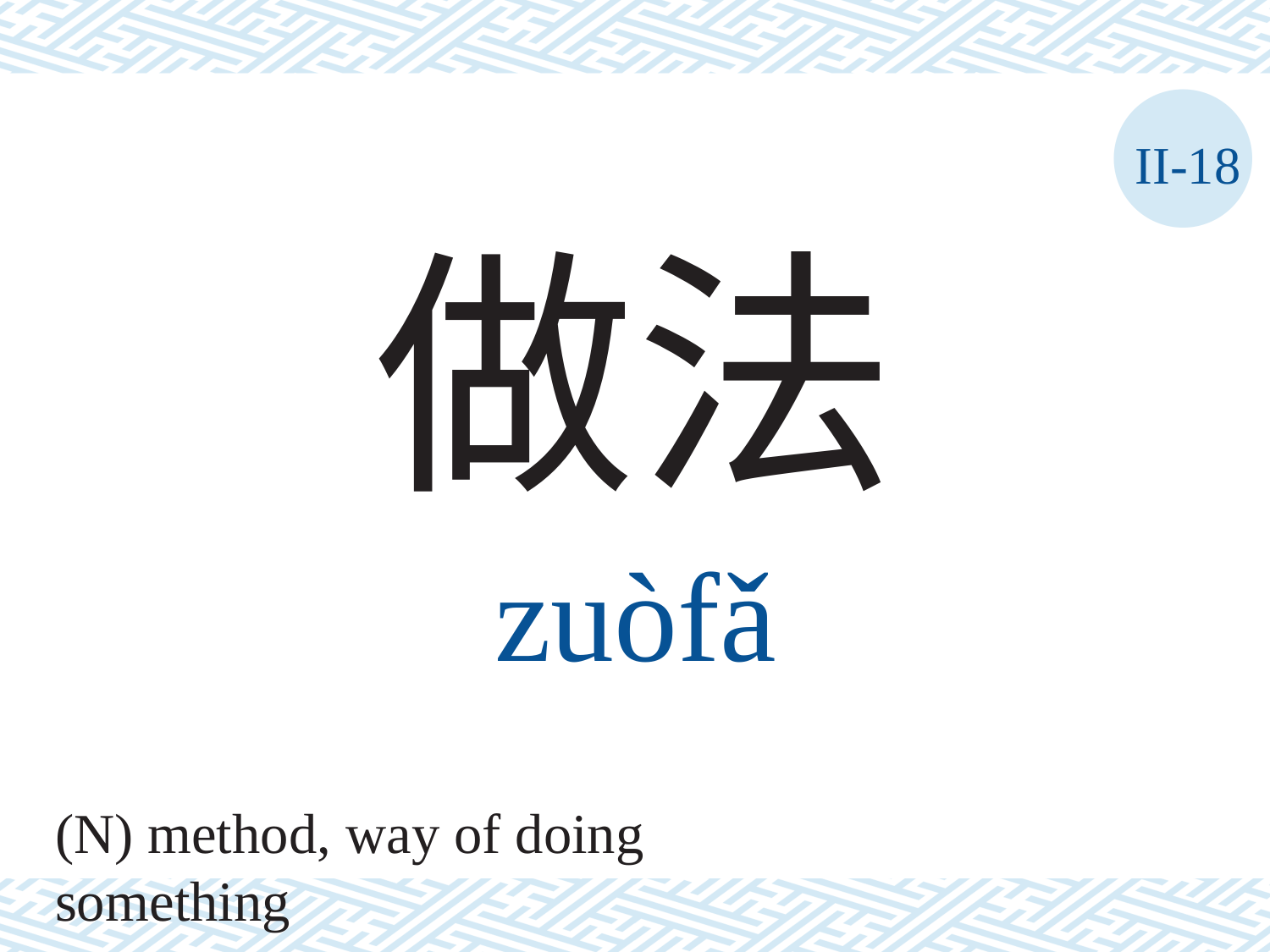

II-18
做法
zuòfǎ
(N) method, way of doing something